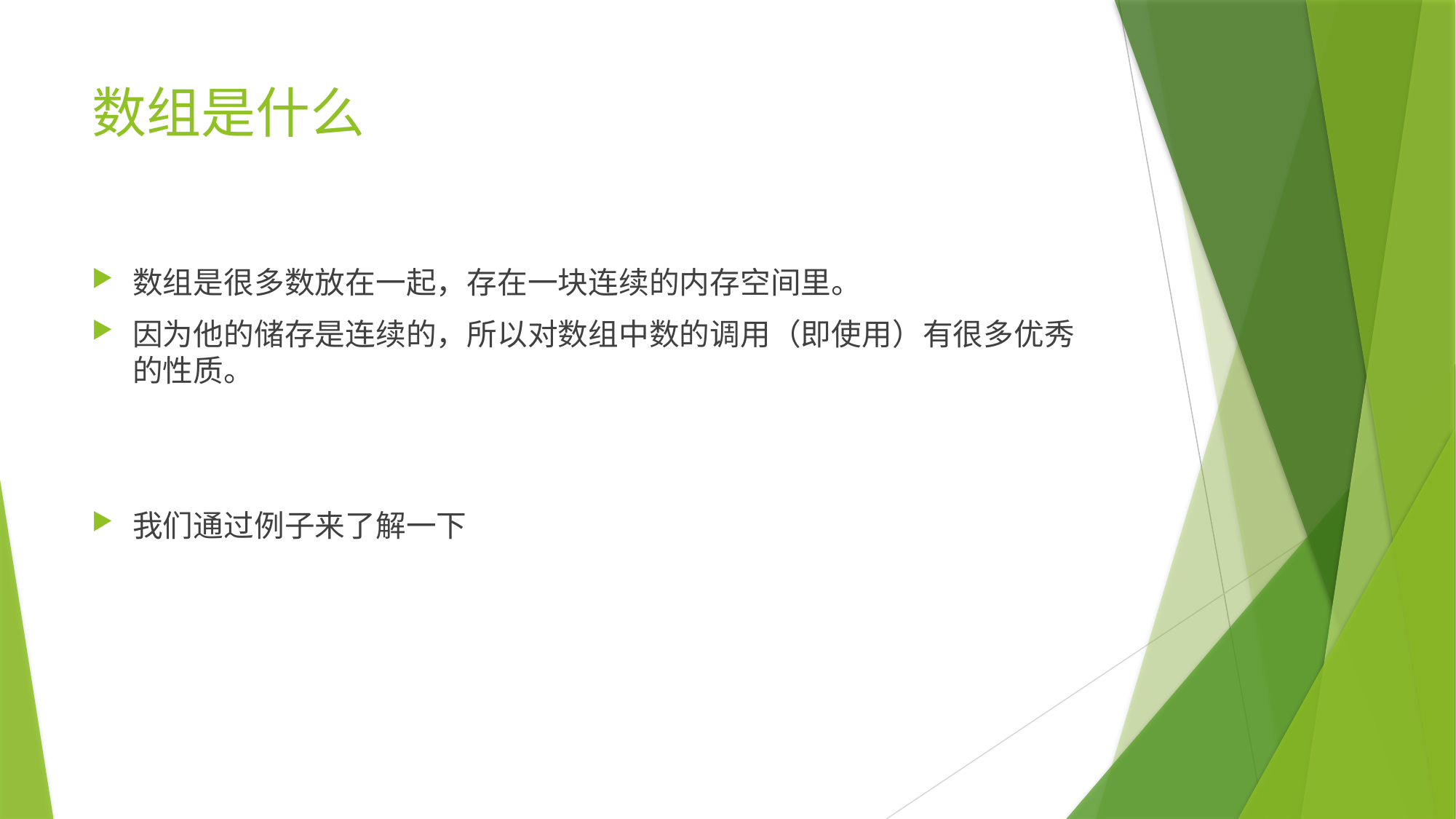

# 数组是什么
数组是很多数放在一起，存在一块连续的内存空间里。
因为他的储存是连续的，所以对数组中数的调用（即使用）有很多优秀的性质。

我们通过例子来了解一下